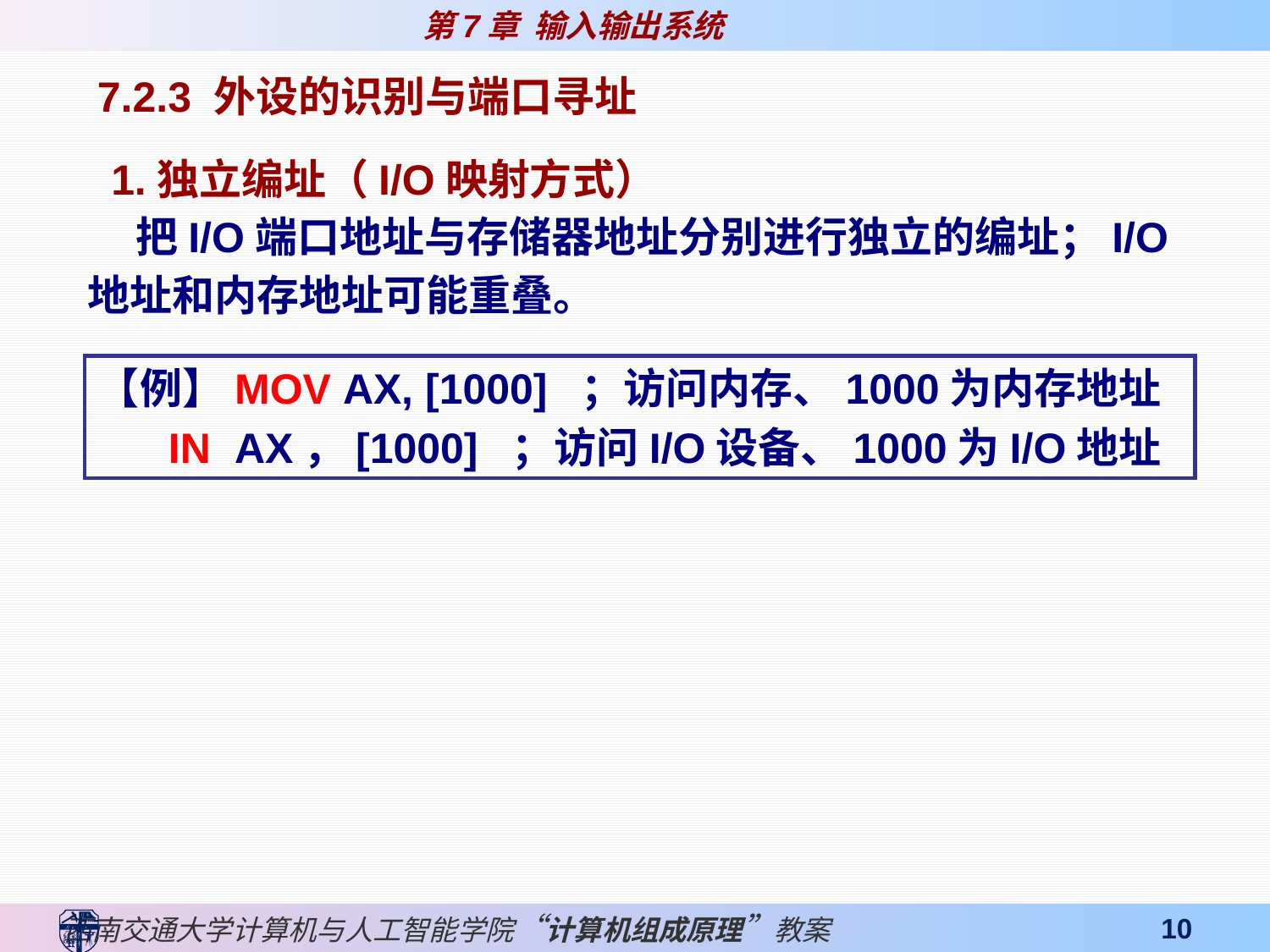

7.2.3 外设的识别与端口寻址
  1.独立编址（I/O映射方式）
    把I/O端口地址与存储器地址分别进行独立的编址；I/O地址和内存地址可能重叠。
【例】MOV AX, [1000]  ；访问内存、1000为内存地址
      IN  AX，[1000]  ；访问I/O设备、1000为I/O地址